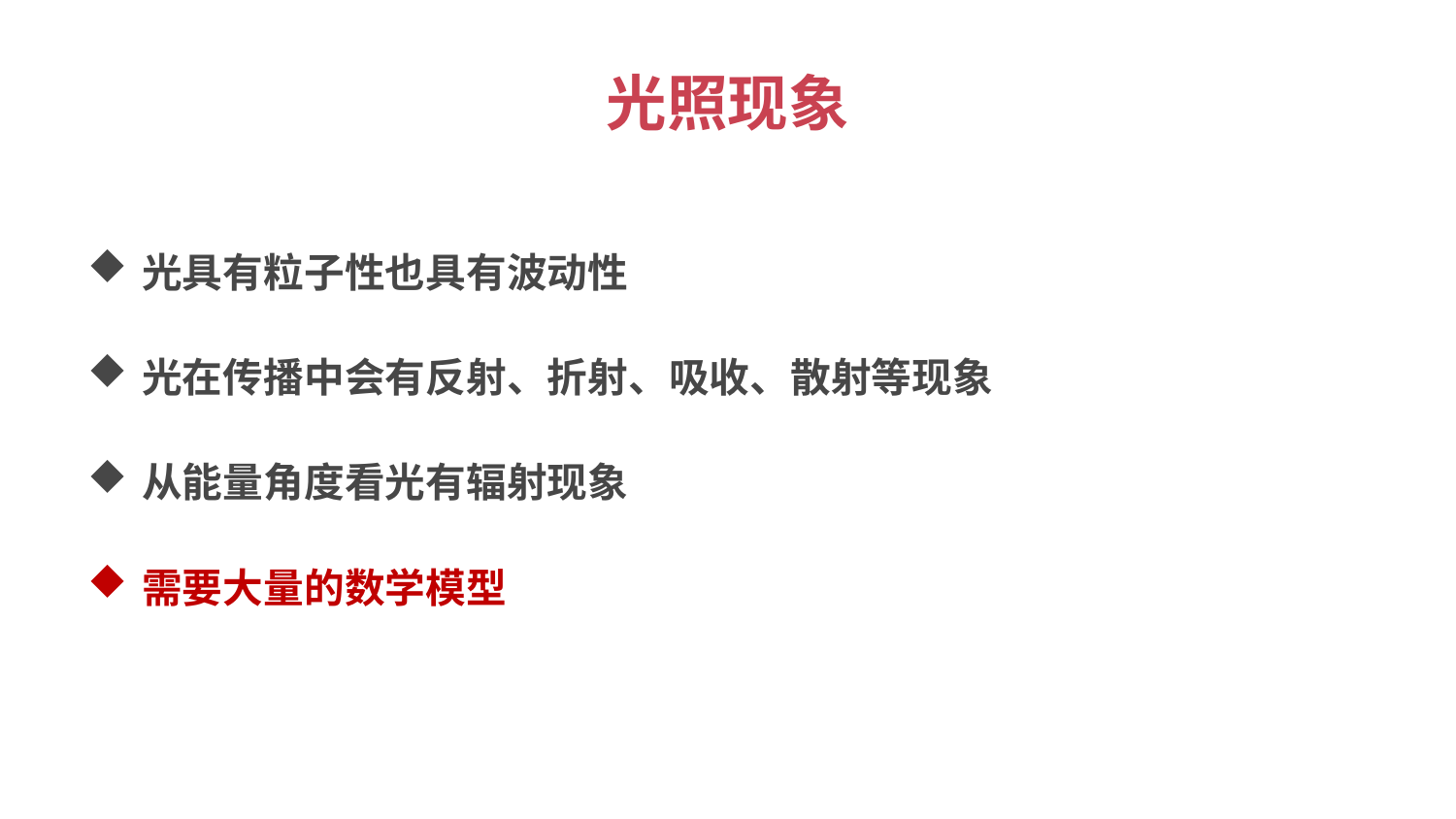

# 光照现象
光具有粒子性也具有波动性
光在传播中会有反射、折射、吸收、散射等现象
从能量角度看光有辐射现象
需要大量的数学模型